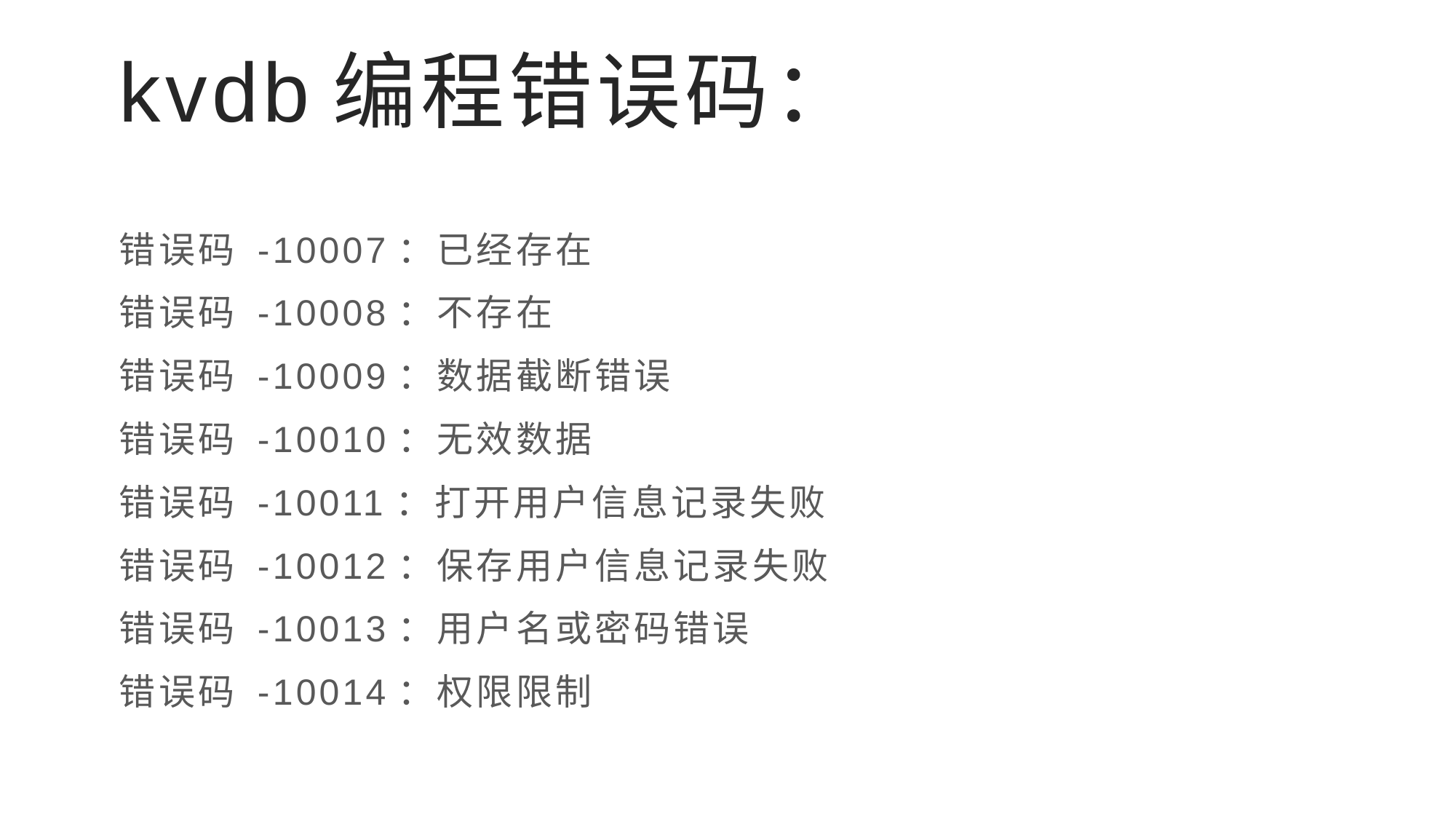

# kvdb编程错误码：
错误码 -10007：已经存在
错误码 -10008：不存在
错误码 -10009：数据截断错误
错误码 -10010：无效数据
错误码 -10011：打开用户信息记录失败
错误码 -10012：保存用户信息记录失败
错误码 -10013：用户名或密码错误
错误码 -10014：权限限制